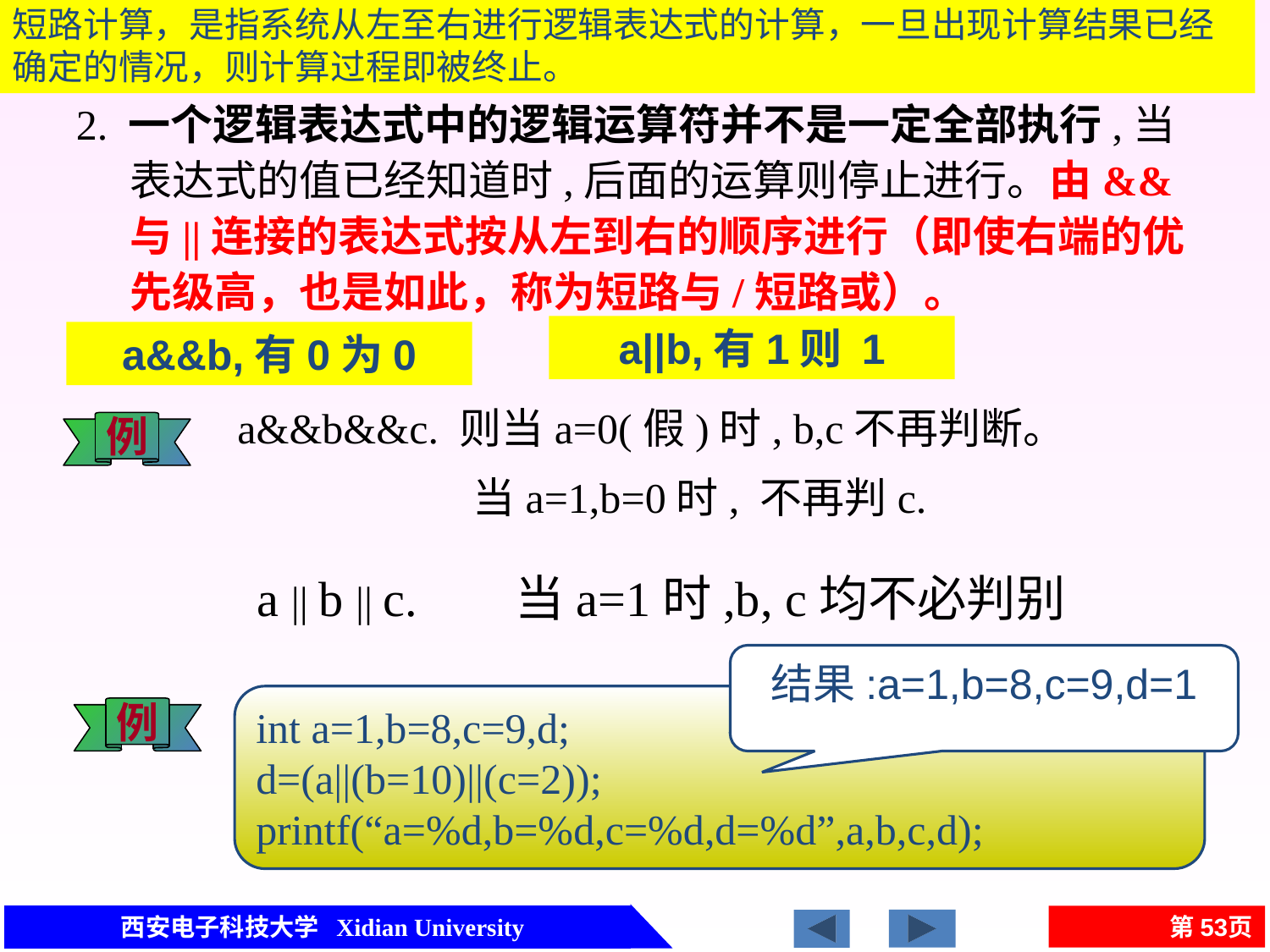

短路计算，是指系统从左至右进行逻辑表达式的计算，一旦出现计算结果已经确定的情况，则计算过程即被终止。

2. 一个逻辑表达式中的逻辑运算符并不是一定全部执行,当表达式的值已经知道时,后面的运算则停止进行。由&&与||连接的表达式按从左到右的顺序进行（即使右端的优先级高，也是如此，称为短路与/短路或）。
a||b,有1则 1
a&&b,有0为0
   a&&b&&c. 则当a=0(假)时, b,c不再判断。
                           当a=1,b=0时, 不再判c.
例
       a || b || c.       当a=1时,b, c均不必判别
结果:a=1,b=8,c=9,d=1
int a=1,b=8,c=9,d;
d=(a||(b=10)||(c=2));
printf(“a=%d,b=%d,c=%d,d=%d”,a,b,c,d);
例